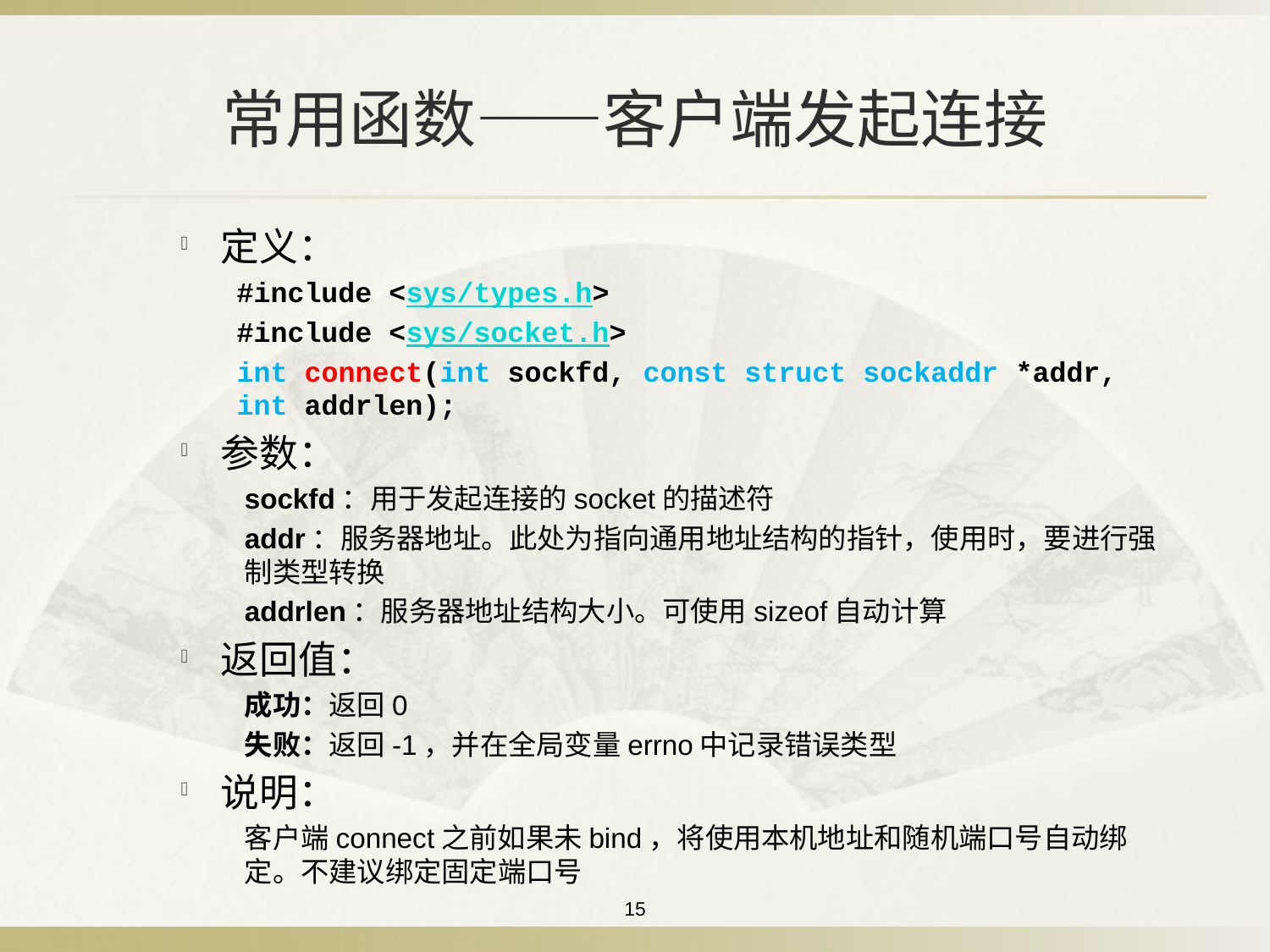

# 常用函数——客户端发起连接
定义：
#include <sys/types.h>
#include <sys/socket.h>
int connect(int sockfd, const struct sockaddr *addr, int addrlen);
参数：
sockfd：用于发起连接的socket的描述符
addr：服务器地址。此处为指向通用地址结构的指针，使用时，要进行强制类型转换
addrlen：服务器地址结构大小。可使用sizeof自动计算
返回值：
成功：返回0
失败：返回-1，并在全局变量errno中记录错误类型
说明：
客户端connect之前如果未bind，将使用本机地址和随机端口号自动绑定。不建议绑定固定端口号

15